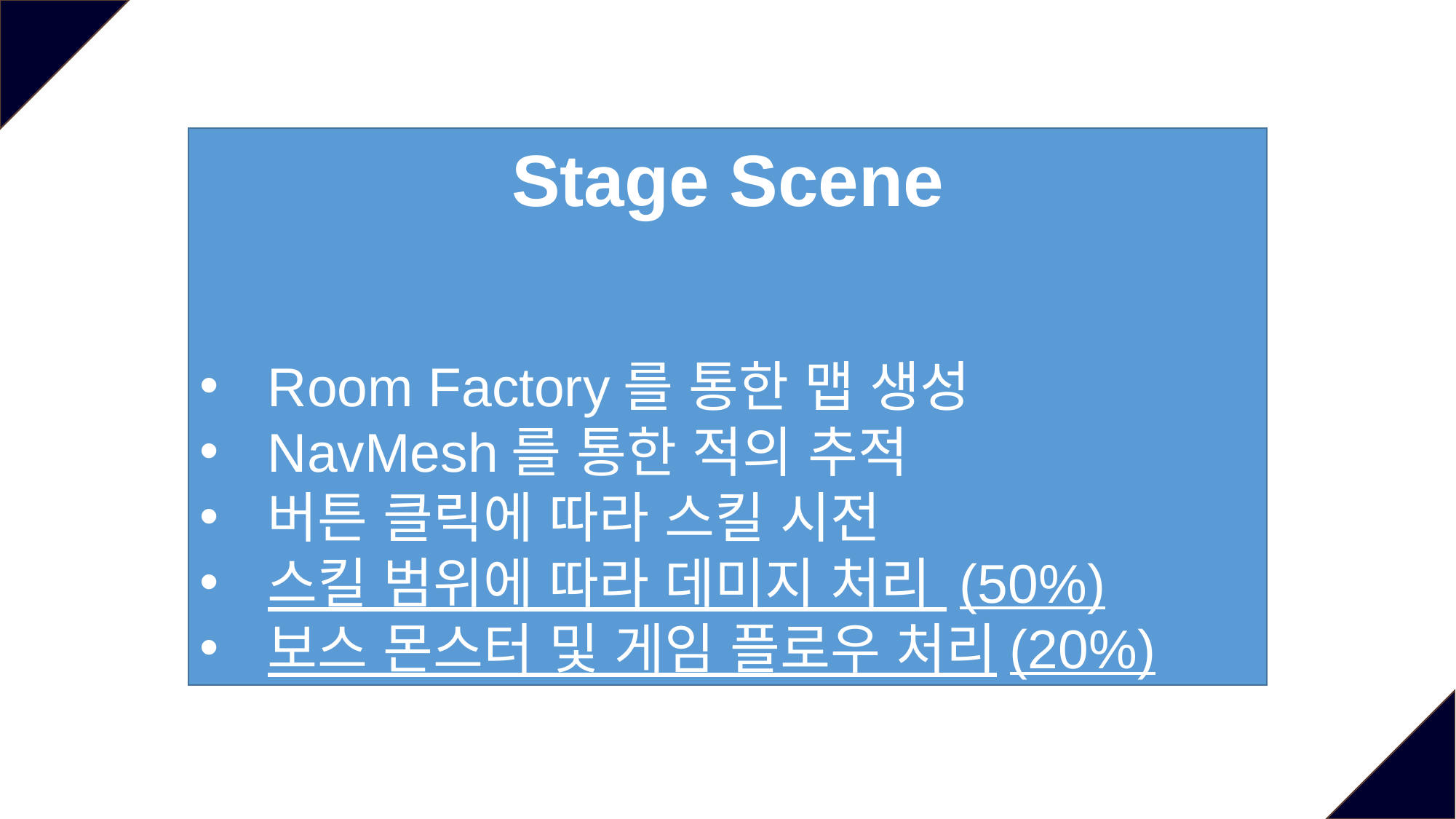

Stage Scene

Room Factory를 통한 맵 생성
NavMesh를 통한 적의 추적
버튼 클릭에 따라 스킬 시전
스킬 범위에 따라 데미지 처리 (50%)
보스 몬스터 및 게임 플로우 처리(20%)